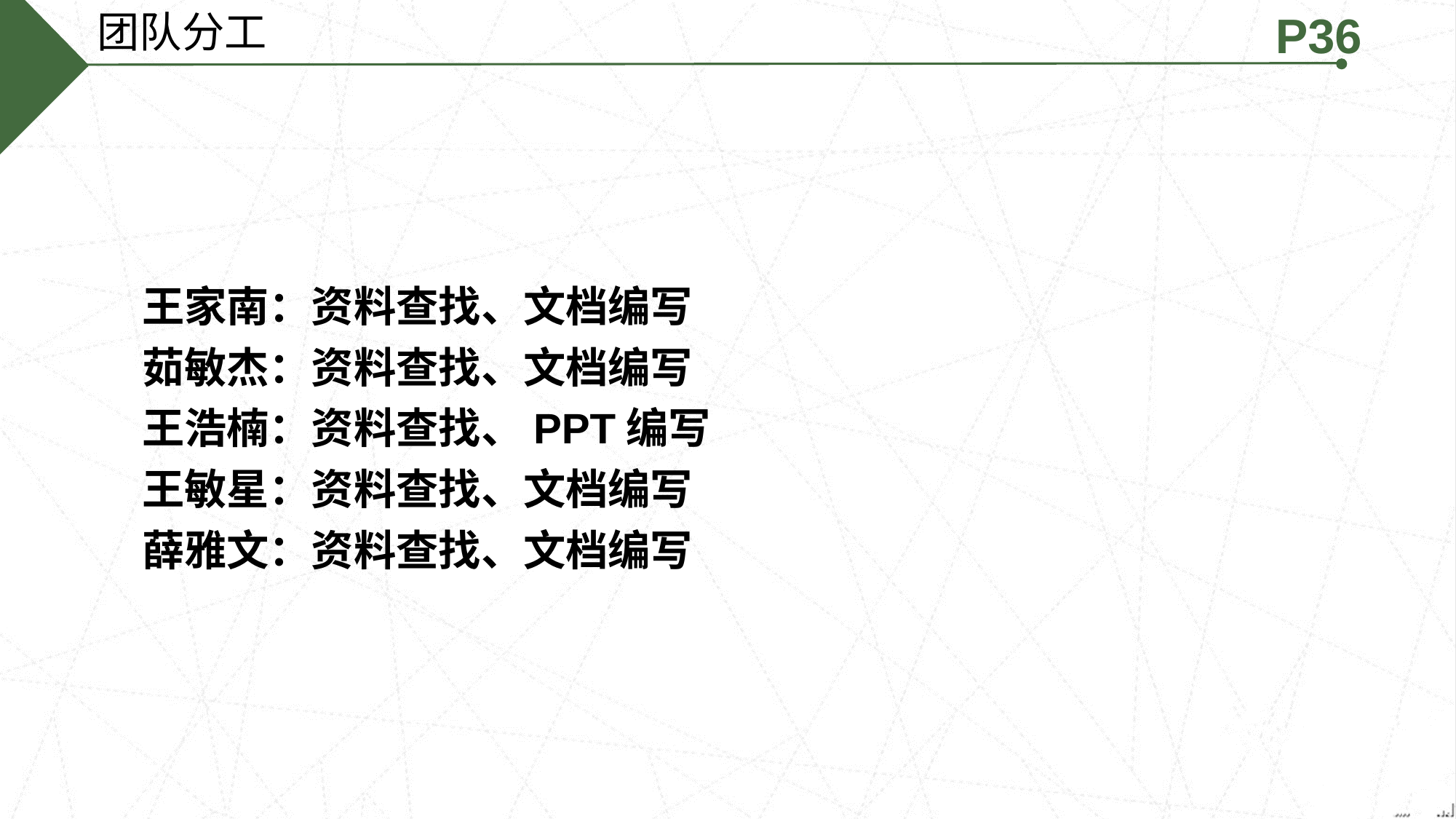

团队分工
P36

王家南：资料查找、文档编写
茹敏杰：资料查找、文档编写
王浩楠：资料查找、PPT编写
王敏星：资料查找、文档编写
薛雅文：资料查找、文档编写